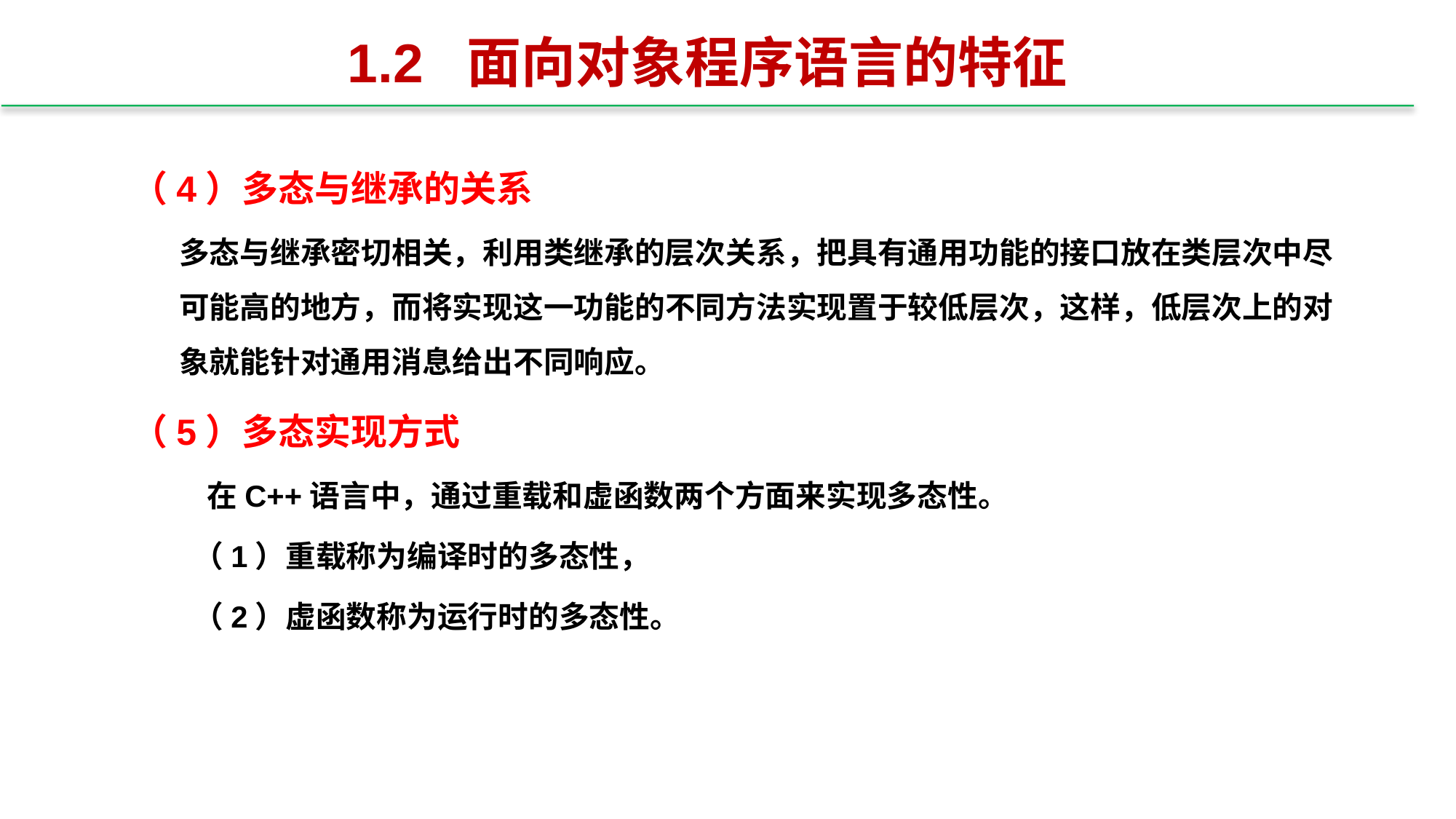

1.2  面向对象程序语言的特征
（4）多态与继承的关系
多态与继承密切相关，利用类继承的层次关系，把具有通用功能的接口放在类层次中尽可能高的地方，而将实现这一功能的不同方法实现置于较低层次，这样，低层次上的对象就能针对通用消息给出不同响应。
（5）多态实现方式
   在C++语言中，通过重载和虚函数两个方面来实现多态性。
 （1）重载称为编译时的多态性，
 （2）虚函数称为运行时的多态性。